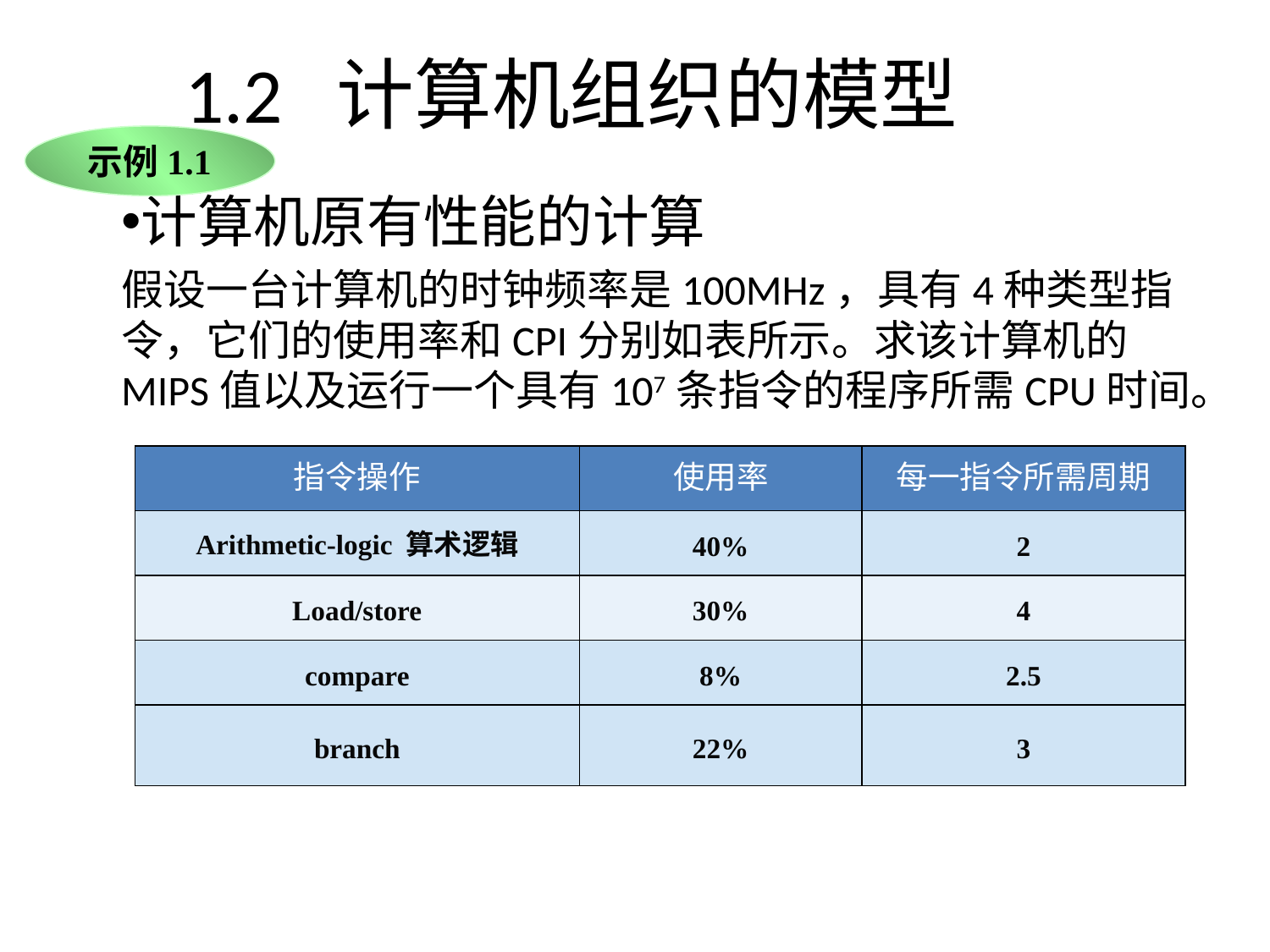

1.2  计算机组织的模型
示例1.1
计算机原有性能的计算
假设一台计算机的时钟频率是100MHz，具有4种类型指令，它们的使用率和CPI分别如表所示。求该计算机的MIPS值以及运行一个具有107条指令的程序所需CPU时间。
| 指令操作 | 使用率 | 每一指令所需周期 |
| --- | --- | --- |
| Arithmetic-logic 算术逻辑 | 40% | 2 |
| Load/store | 30% | 4 |
| compare | 8% | 2.5 |
| branch | 22% | 3 |